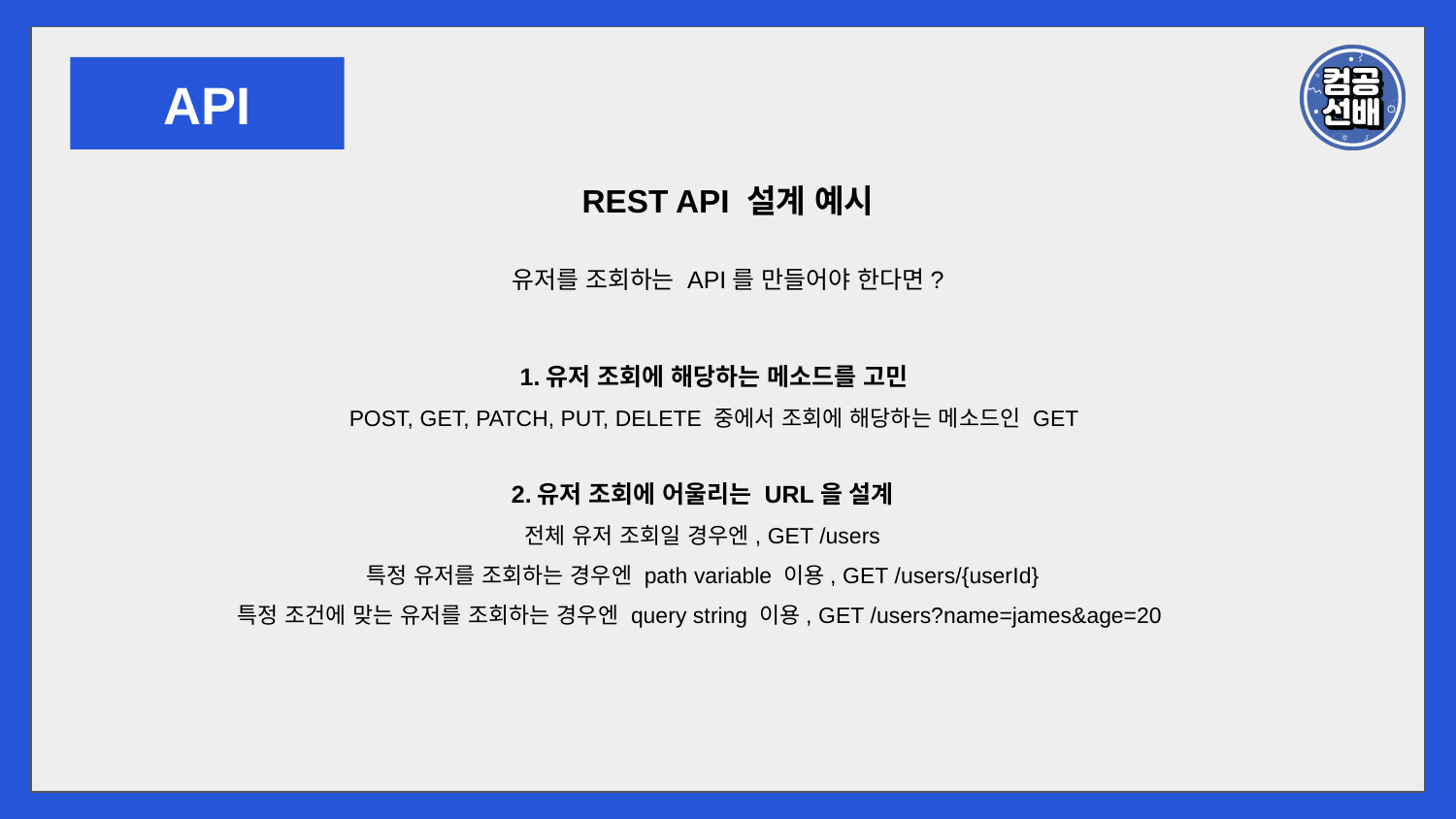

API
REST API 설계 예시
유저를 조회하는 API를 만들어야 한다면?
1.유저 조회에 해당하는 메소드를 고민
POST, GET, PATCH, PUT, DELETE 중에서 조회에 해당하는 메소드인 GET
2.유저 조회에 어울리는 URL을 설계
전체 유저 조회일 경우엔, GET /users
특정 유저를 조회하는 경우엔 path variable 이용, GET /users/{userId}
특정 조건에 맞는 유저를 조회하는 경우엔 query string 이용, GET /users?name=james&age=20